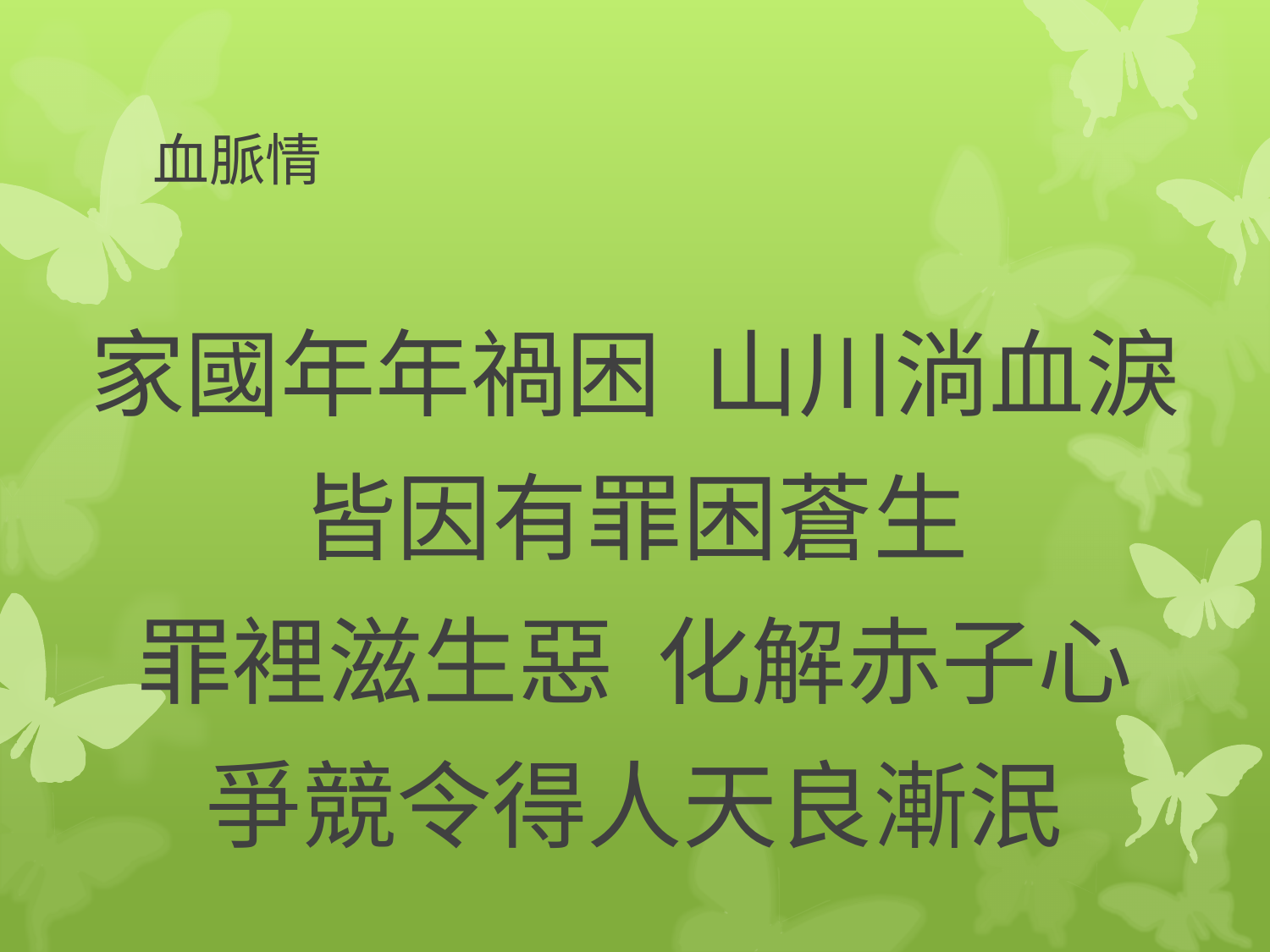

# 血脈情
家國年年禍困  山川淌血淚
皆因有罪困蒼生
罪裡滋生惡  化解赤子心
爭競令得人天良漸泯